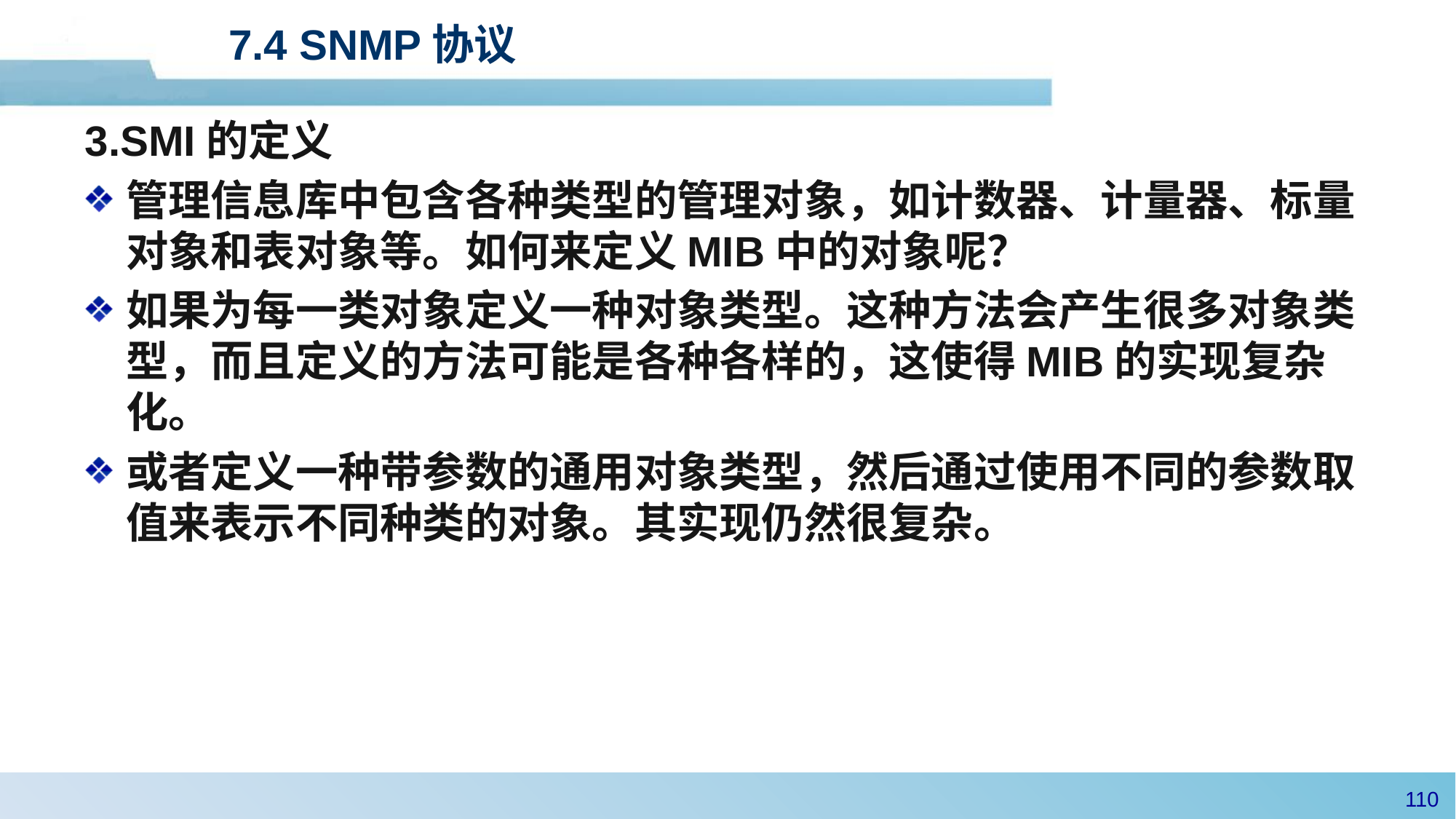

# 7.4 SNMP协议
3.SMI的定义
管理信息库中包含各种类型的管理对象，如计数器、计量器、标量对象和表对象等。如何来定义MIB中的对象呢？
如果为每一类对象定义一种对象类型。这种方法会产生很多对象类型，而且定义的方法可能是各种各样的，这使得MIB的实现复杂化。
或者定义一种带参数的通用对象类型，然后通过使用不同的参数取值来表示不同种类的对象。其实现仍然很复杂。
110